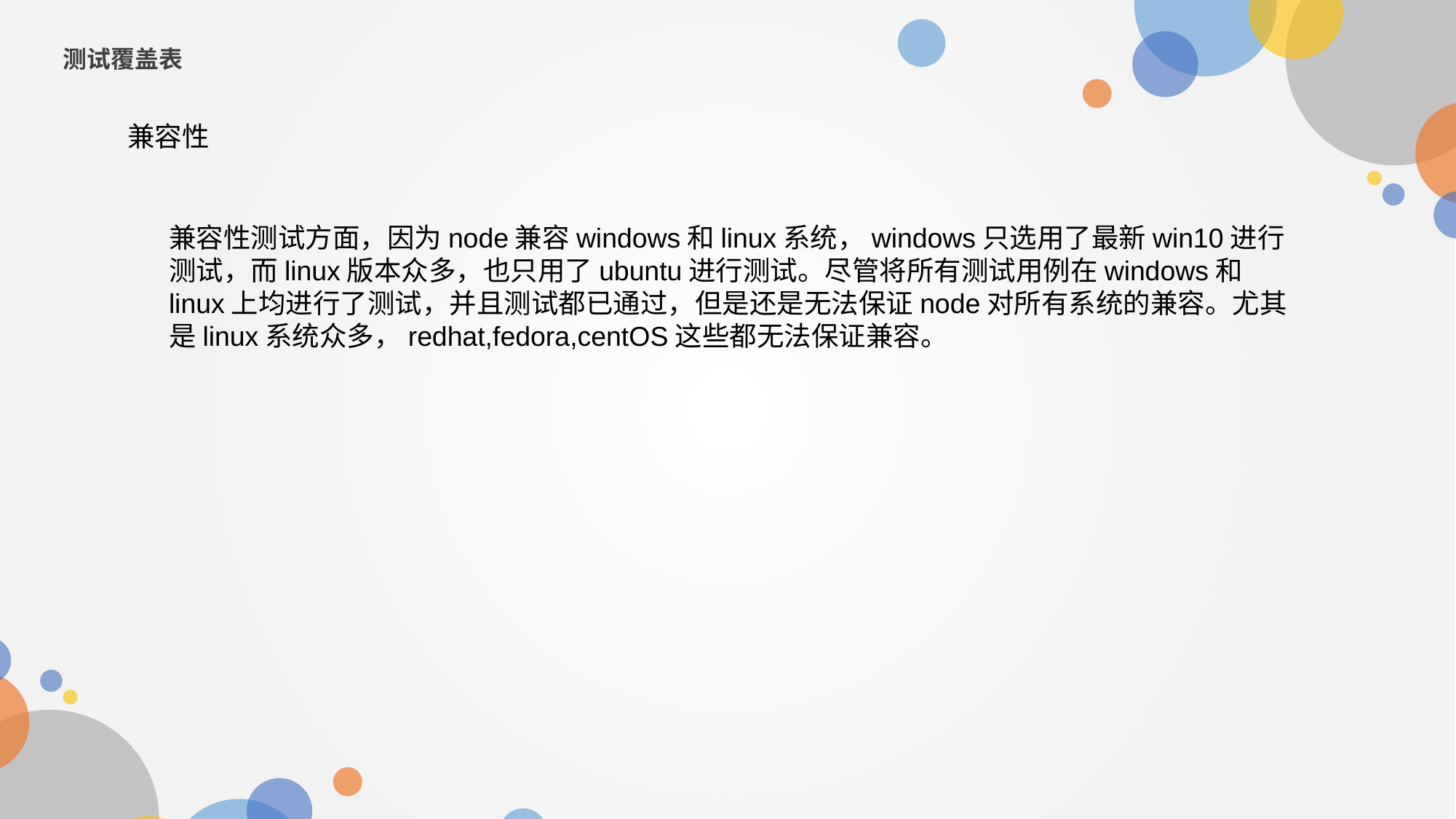

测试覆盖表

兼容性
兼容性测试方面，因为node兼容windows和linux系统，windows只选用了最新win10进行测试，而linux版本众多，也只用了ubuntu进行测试。尽管将所有测试用例在windows和linux上均进行了测试，并且测试都已通过，但是还是无法保证node对所有系统的兼容。尤其是linux系统众多，redhat,fedora,centOS这些都无法保证兼容。